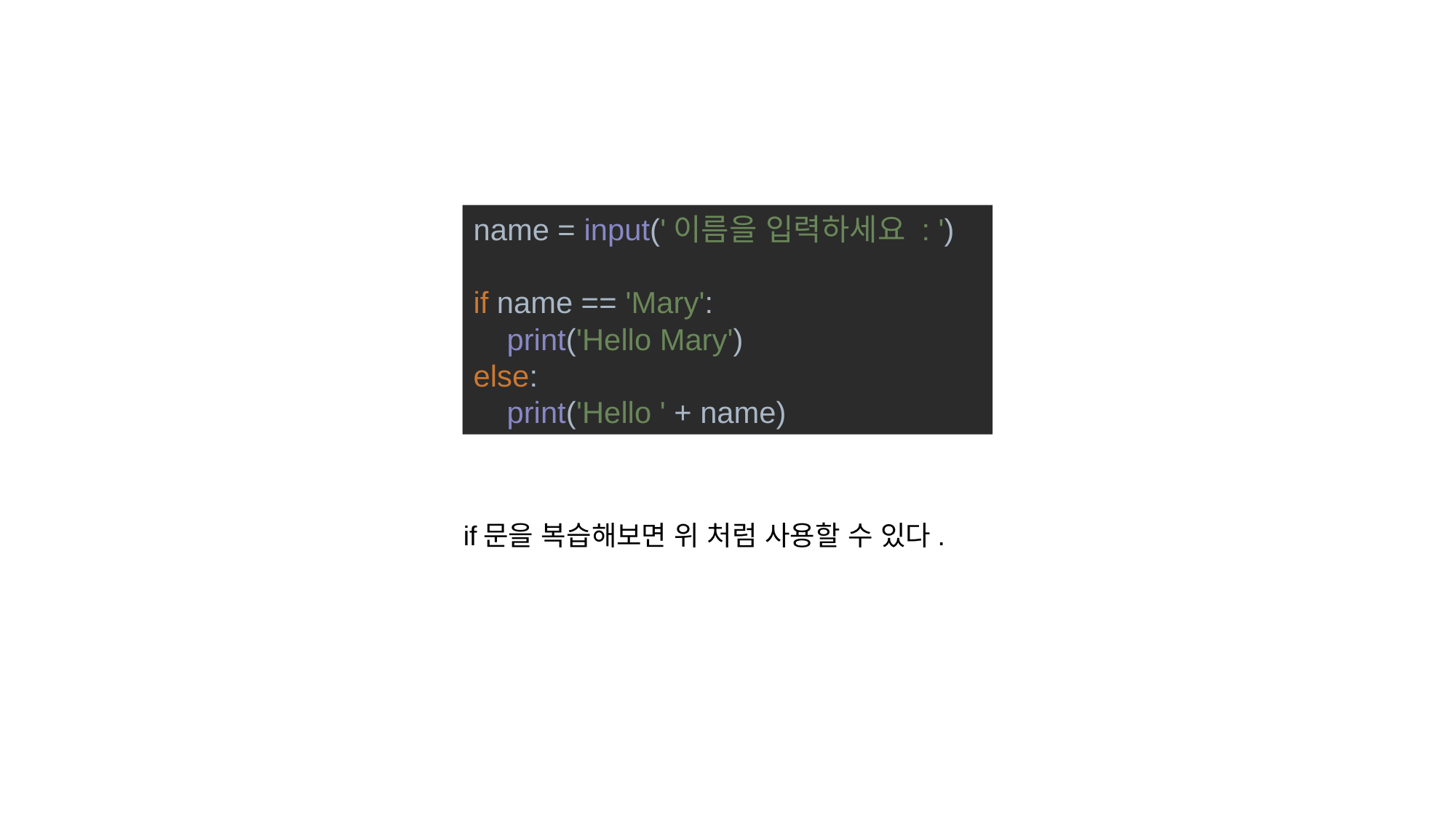

name = input('이름을 입력하세요 : ')
if name == 'Mary':
    print('Hello Mary')
else:
    print('Hello ' + name)
if문을 복습해보면 위 처럼 사용할 수 있다.